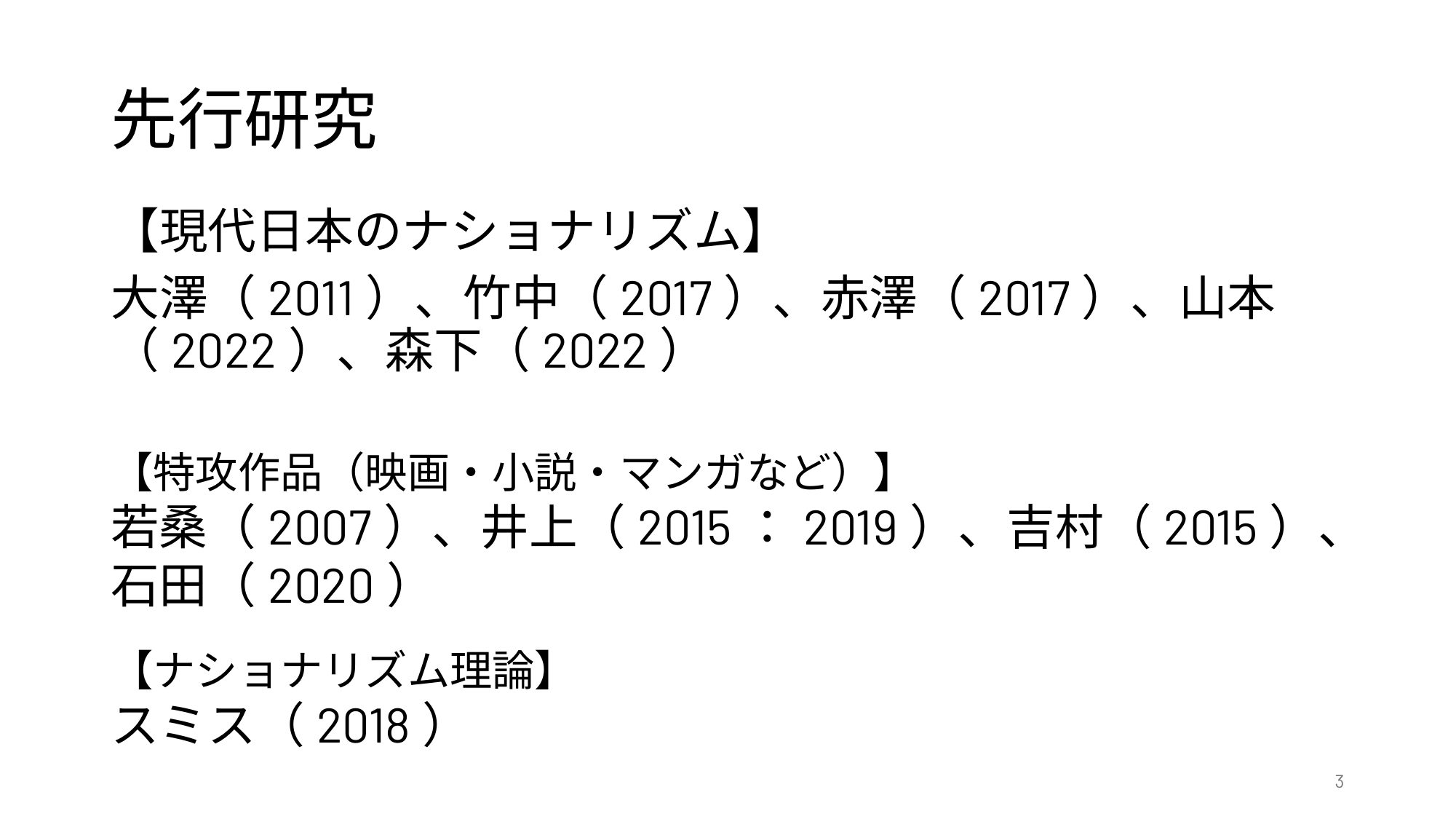

# 先行研究
【現代日本のナショナリズム】
大澤（2011）、竹中（2017）、赤澤（2017）、山本（2022）、森下（2022）
【特攻作品（映画・小説・マンガなど）】
若桑（2007）、井上（2015：2019）、吉村（2015）、石田（2020）
【ナショナリズム理論】
スミス（2018）
3